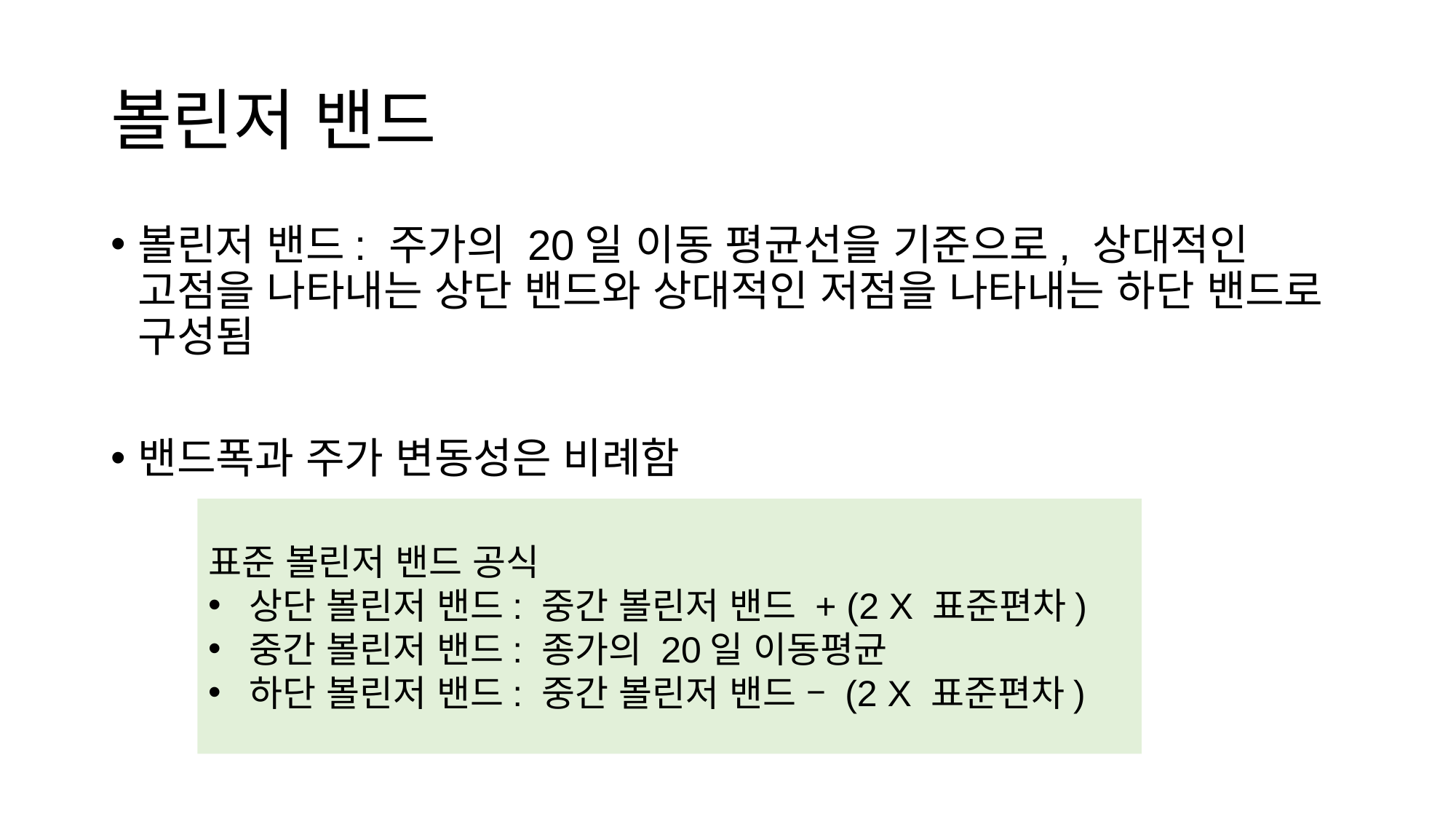

# 볼린저 밴드
볼린저 밴드: 주가의 20일 이동 평균선을 기준으로, 상대적인 고점을 나타내는 상단 밴드와 상대적인 저점을 나타내는 하단 밴드로 구성됨

밴드폭과 주가 변동성은 비례함

표준 볼린저 밴드 공식
상단 볼린저 밴드: 중간 볼린저 밴드 + (2 X 표준편차)
중간 볼린저 밴드: 종가의 20일 이동평균
하단 볼린저 밴드: 중간 볼린저 밴드 – (2 X 표준편차)